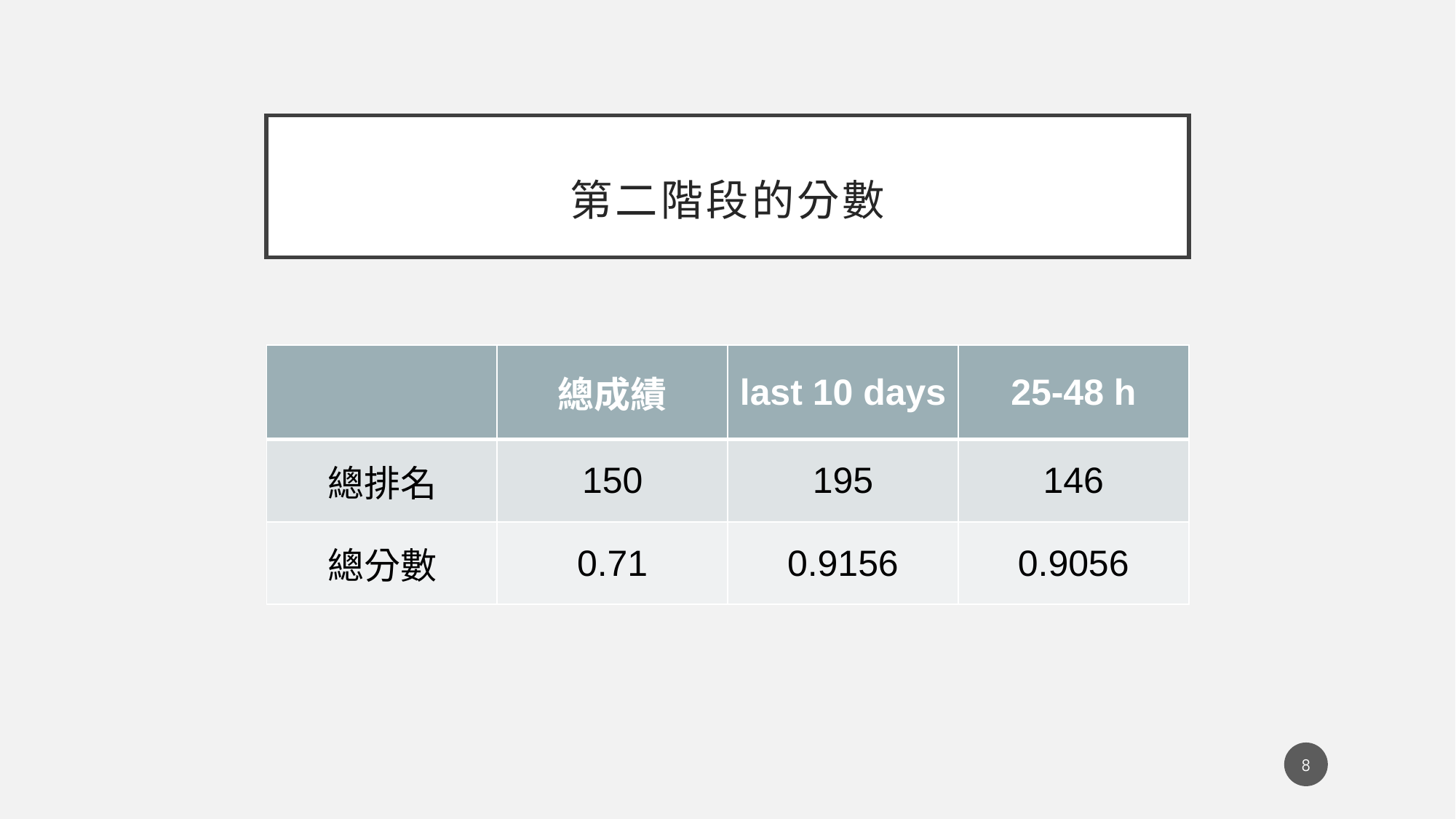

# 第二階段的分數
|  | 總成績 | last 10 days | 25-48 h |
| --- | --- | --- | --- |
| 總排名 | 150 | 195 | 146 |
| 總分數 | 0.71 | 0.9156 | 0.9056 |
8